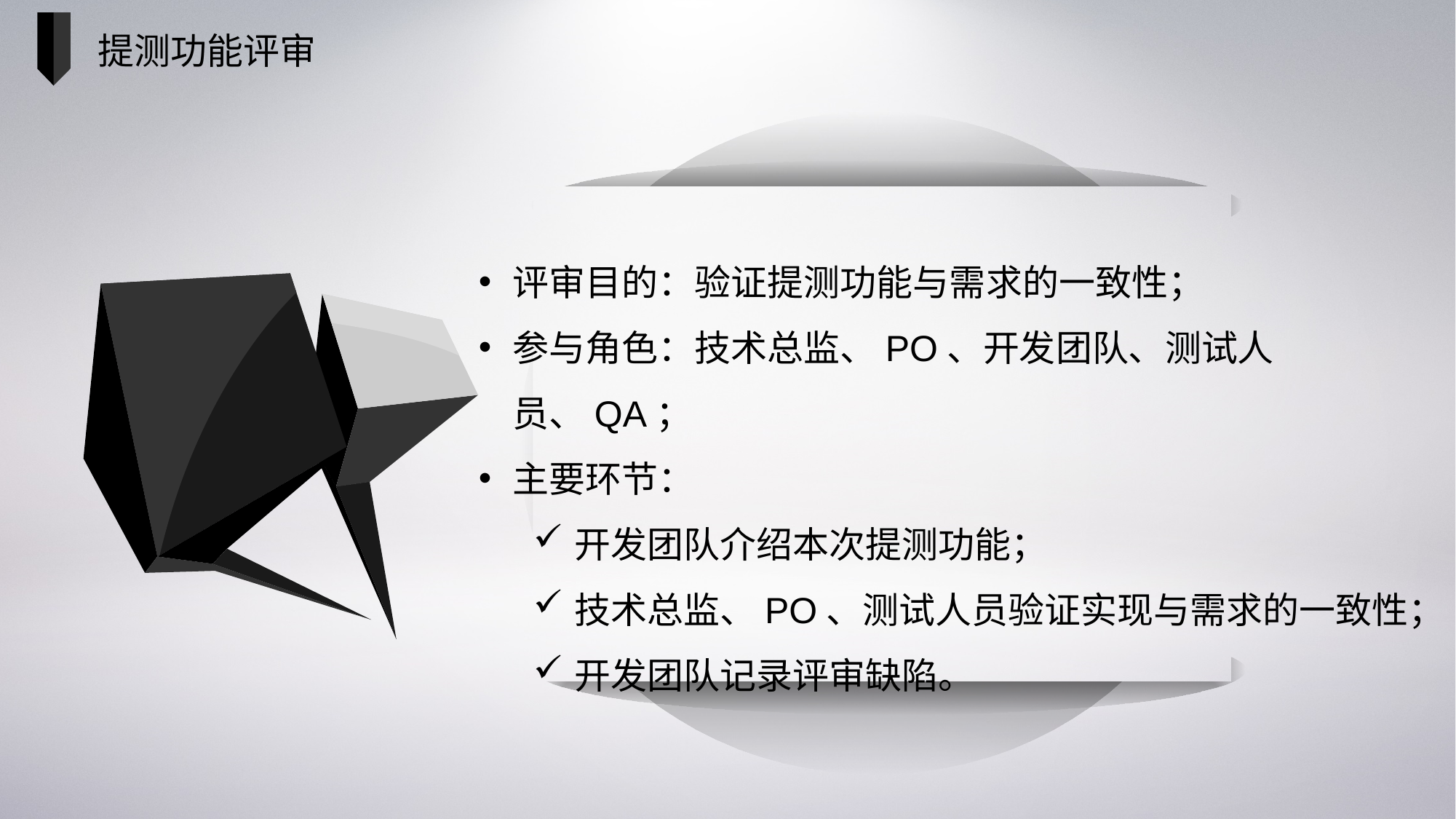

提测功能评审

评审目的：验证提测功能与需求的一致性；
参与角色：技术总监、PO、开发团队、测试人员、QA；
主要环节：
开发团队介绍本次提测功能；
技术总监、PO、测试人员验证实现与需求的一致性；
开发团队记录评审缺陷。